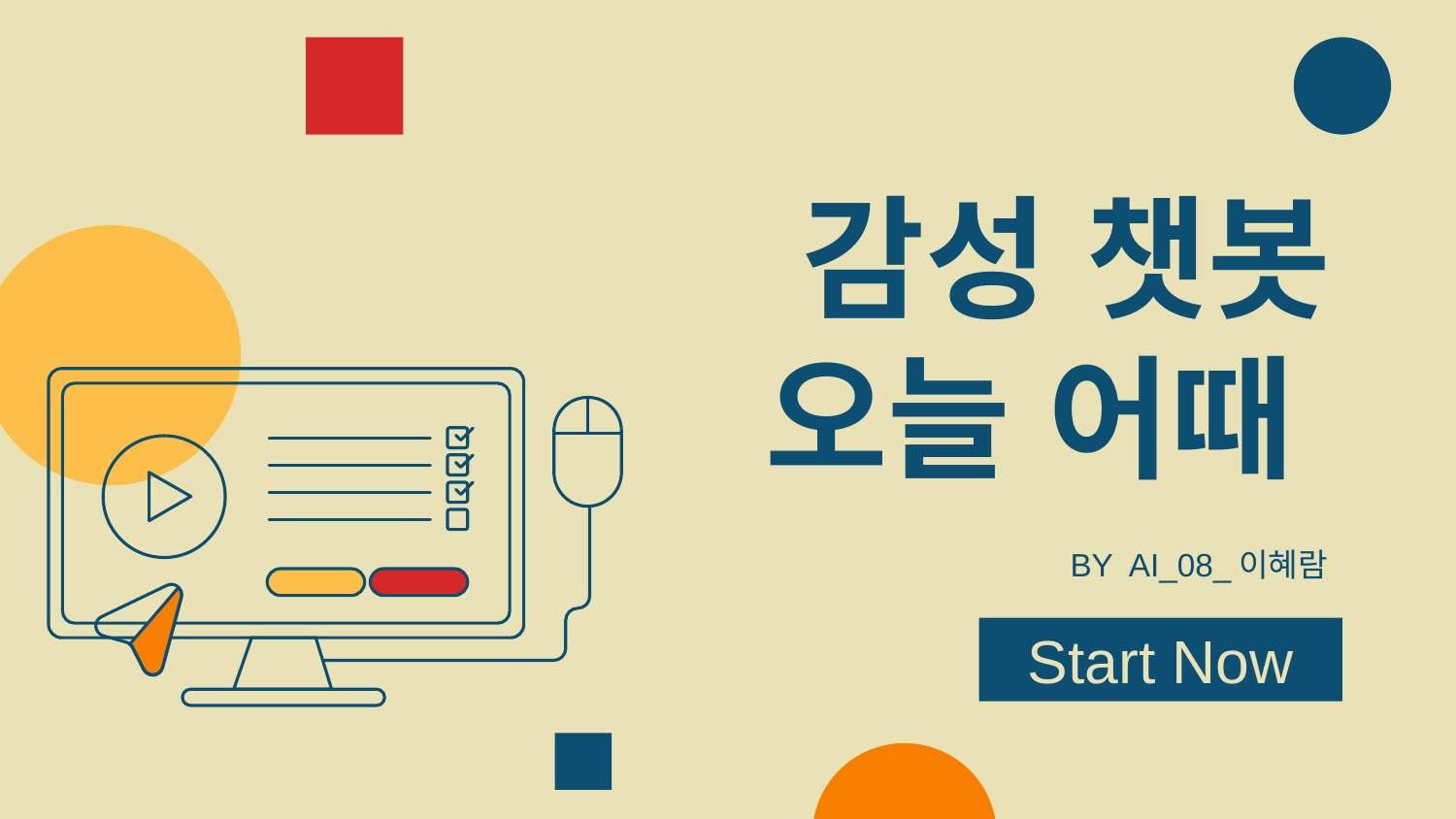

# 감성 챗봇 오늘 어때

BY  AI_08_이혜람
Start Now